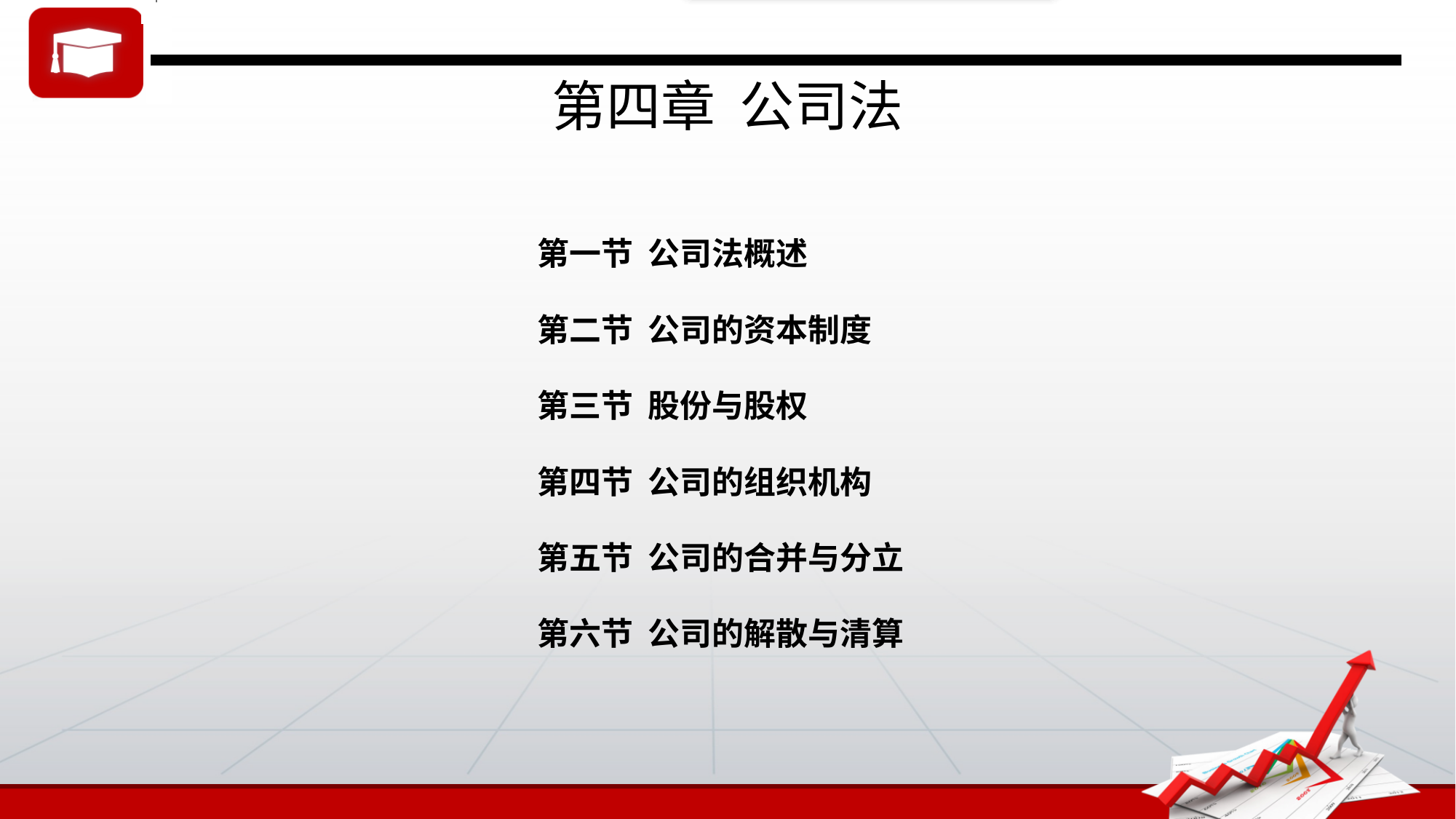

# 第四章  公司法
第一节  公司法概述
第二节  公司的资本制度
第三节  股份与股权
第四节  公司的组织机构
第五节  公司的合并与分立
第六节  公司的解散与清算